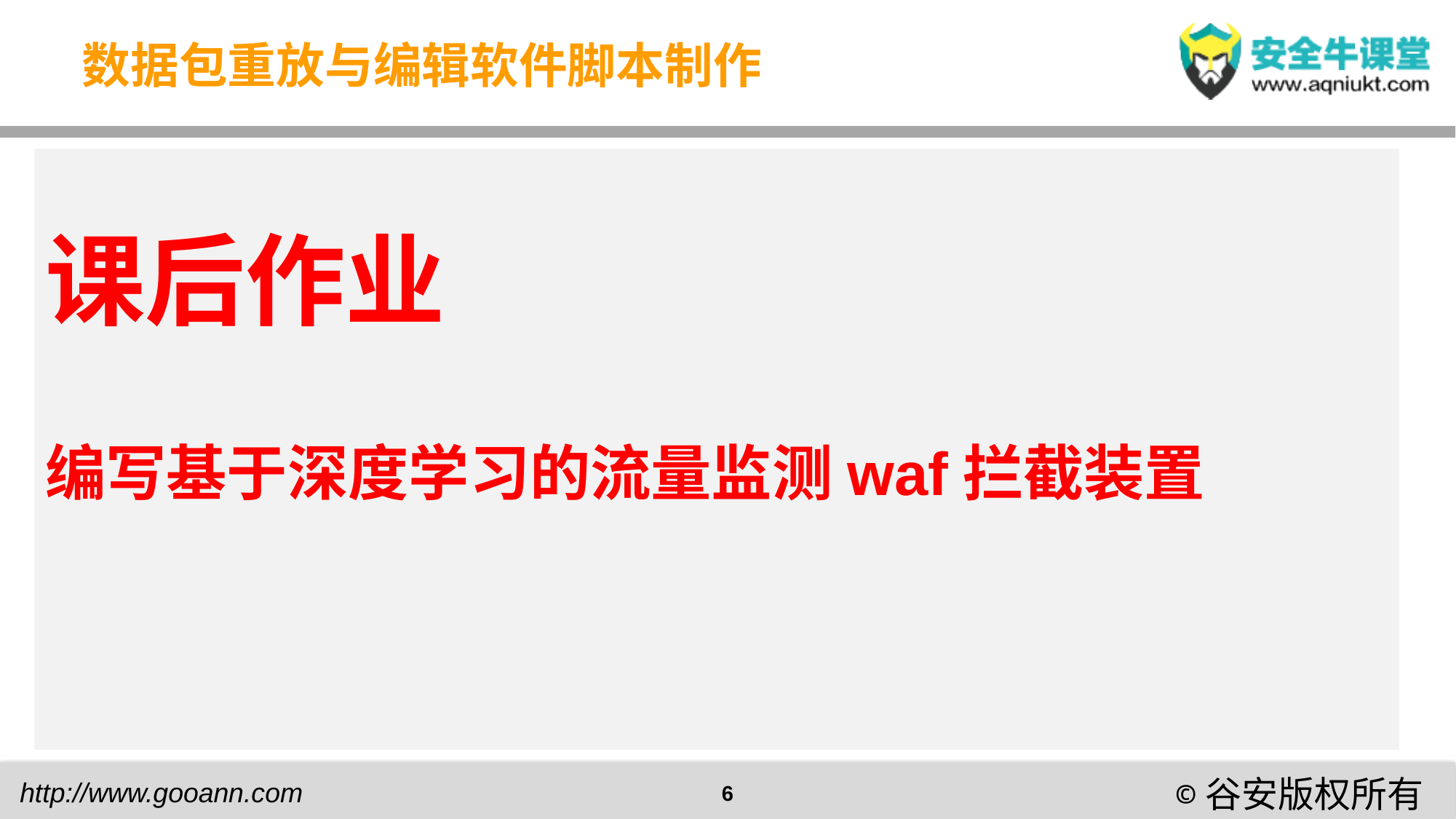

# 数据包重放与编辑软件脚本制作

课后作业

编写基于深度学习的流量监测waf拦截装置